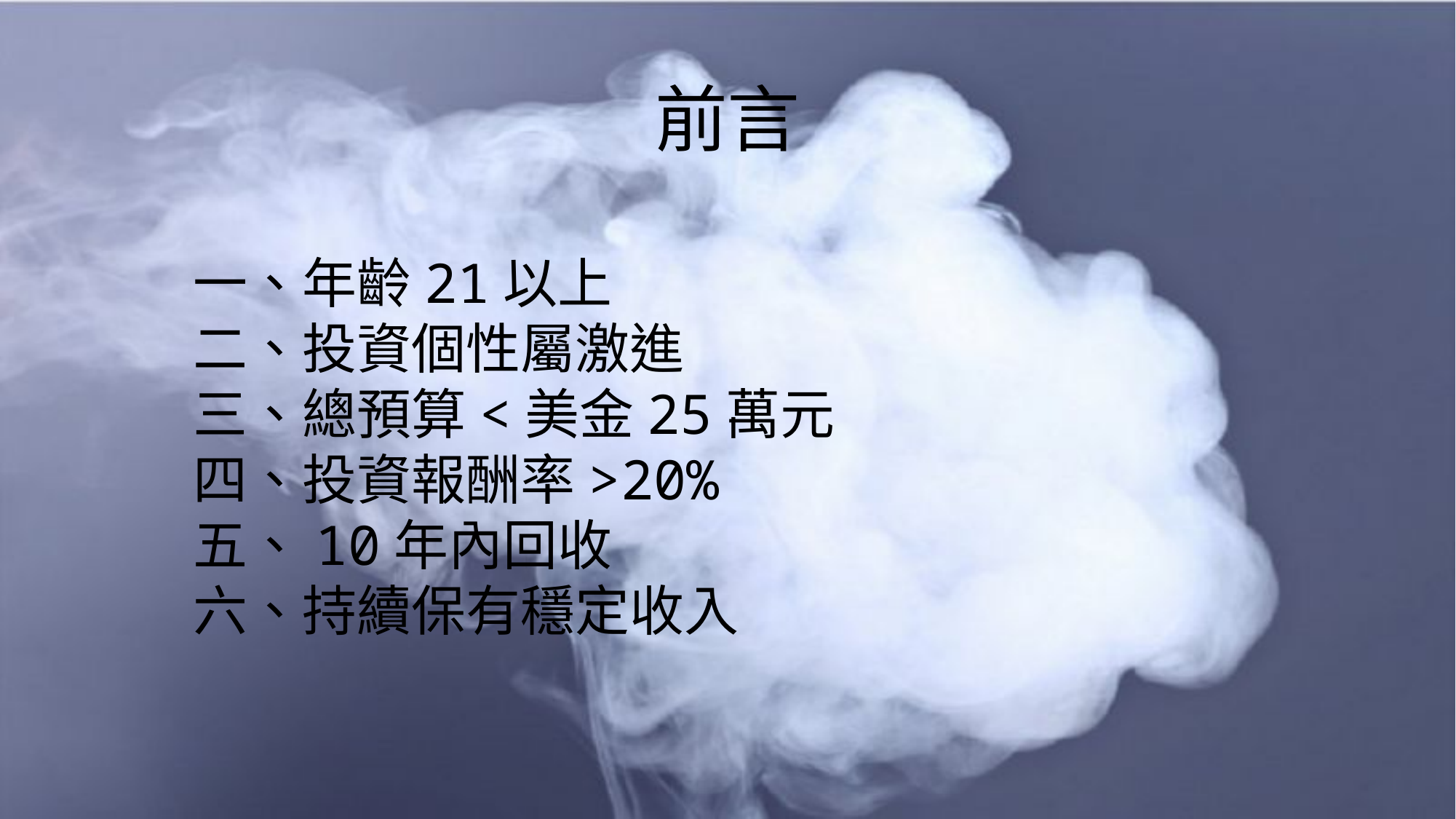

# 前言
一、年齡21以上
二、投資個性屬激進
三、總預算<美金25萬元
四、投資報酬率>20%
五、10年內回收
六、持續保有穩定收入